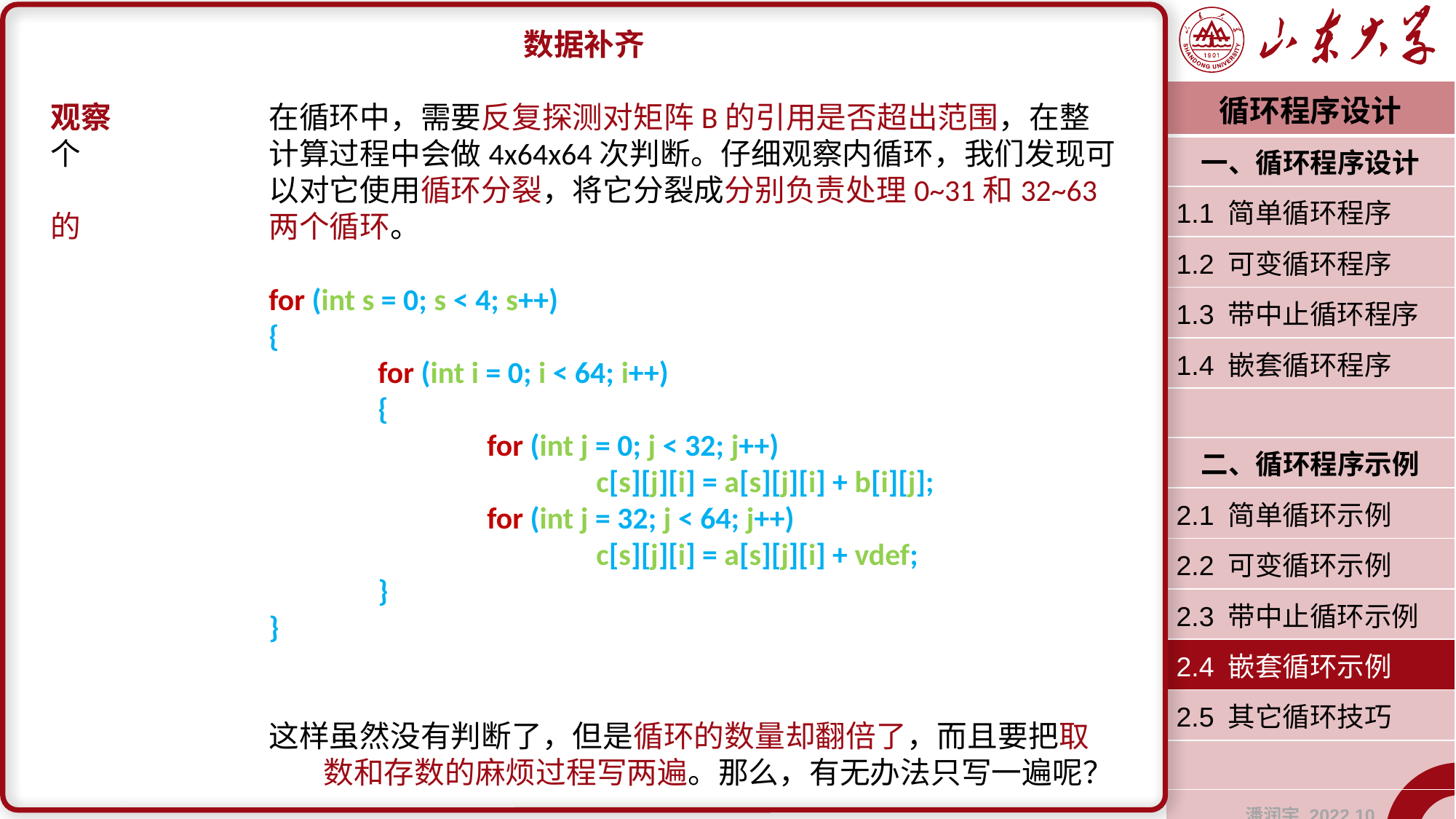

数据补齐

观察		在循环中，需要反复探测对矩阵B的引用是否超出范围，在整个		计算过程中会做4x64x64次判断。仔细观察内循环，我们发现可		以对它使用循环分裂，将它分裂成分别负责处理0~31和32~63的		两个循环。

for (int s = 0; s < 4; s++)
{
			for (int i = 0; i < 64; i++)
{
				for (int j = 0; j < 32; j++)
					c[s][j][i] = a[s][j][i] + b[i][j];
				for (int j = 32; j < 64; j++)
					c[s][j][i] = a[s][j][i] + vdef;
			}
		}

这样虽然没有判断了，但是循环的数量却翻倍了，而且要把取	数和存数的麻烦过程写两遍。那么，有无办法只写一遍呢？
| 循环程序设计 |
| --- |
| 一、循环程序设计 |
| 1.1 简单循环程序 |
| 1.2 可变循环程序 |
| 1.3 带中止循环程序 |
| 1.4 嵌套循环程序 |
|  |
| 二、循环程序示例 |
| 2.1 简单循环示例 |
| 2.2 可变循环示例 |
| 2.3 带中止循环示例 |
| 2.4 嵌套循环示例 |
| 2.5 其它循环技巧 |
|  |
| 潘润宇 2022.10 |